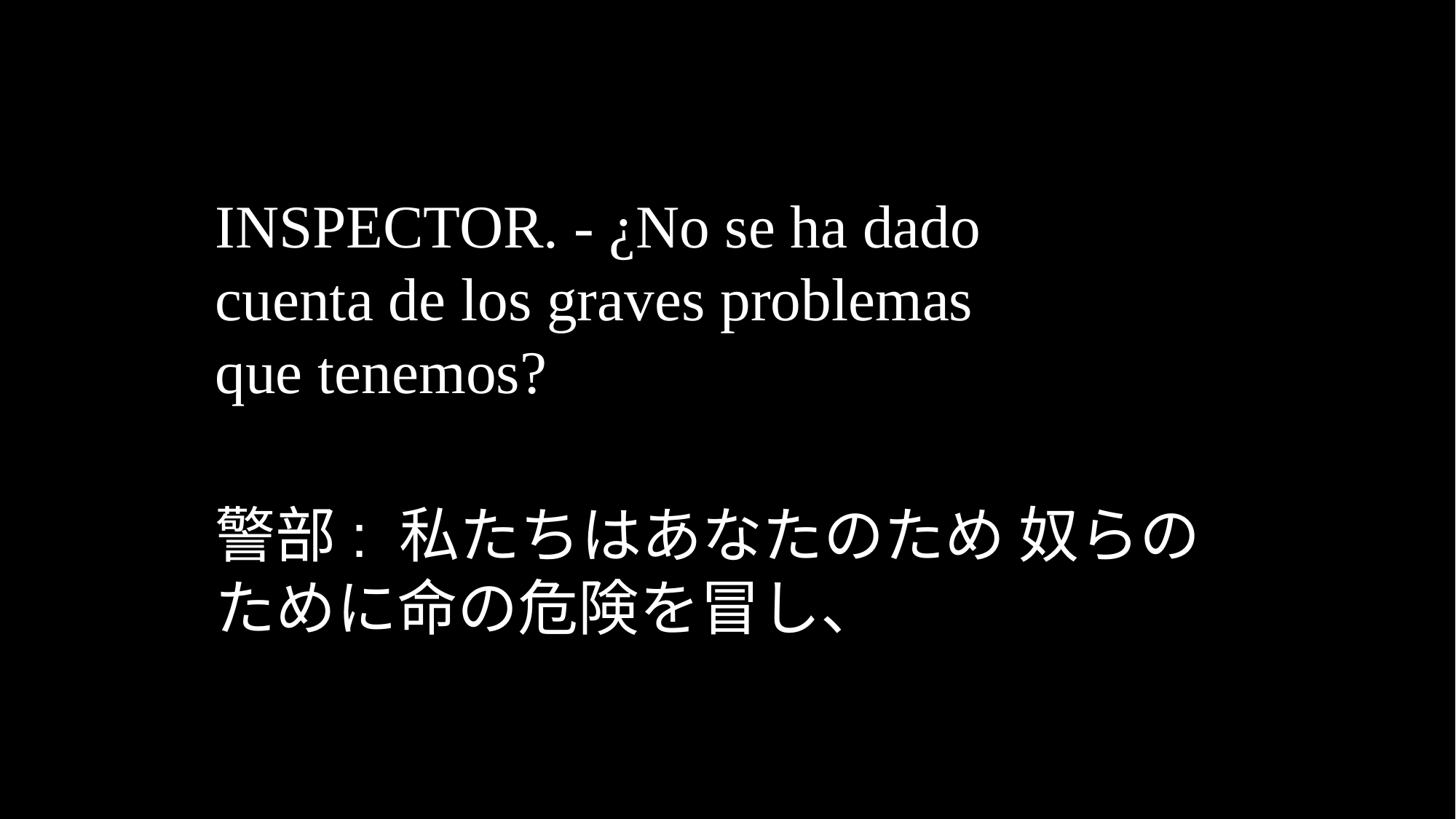

INSPECTOR. - ¿No se ha dado cuenta de los graves problemas que tenemos?

警部: 私たちはあなたのため 奴らのために命の危険を冒し、